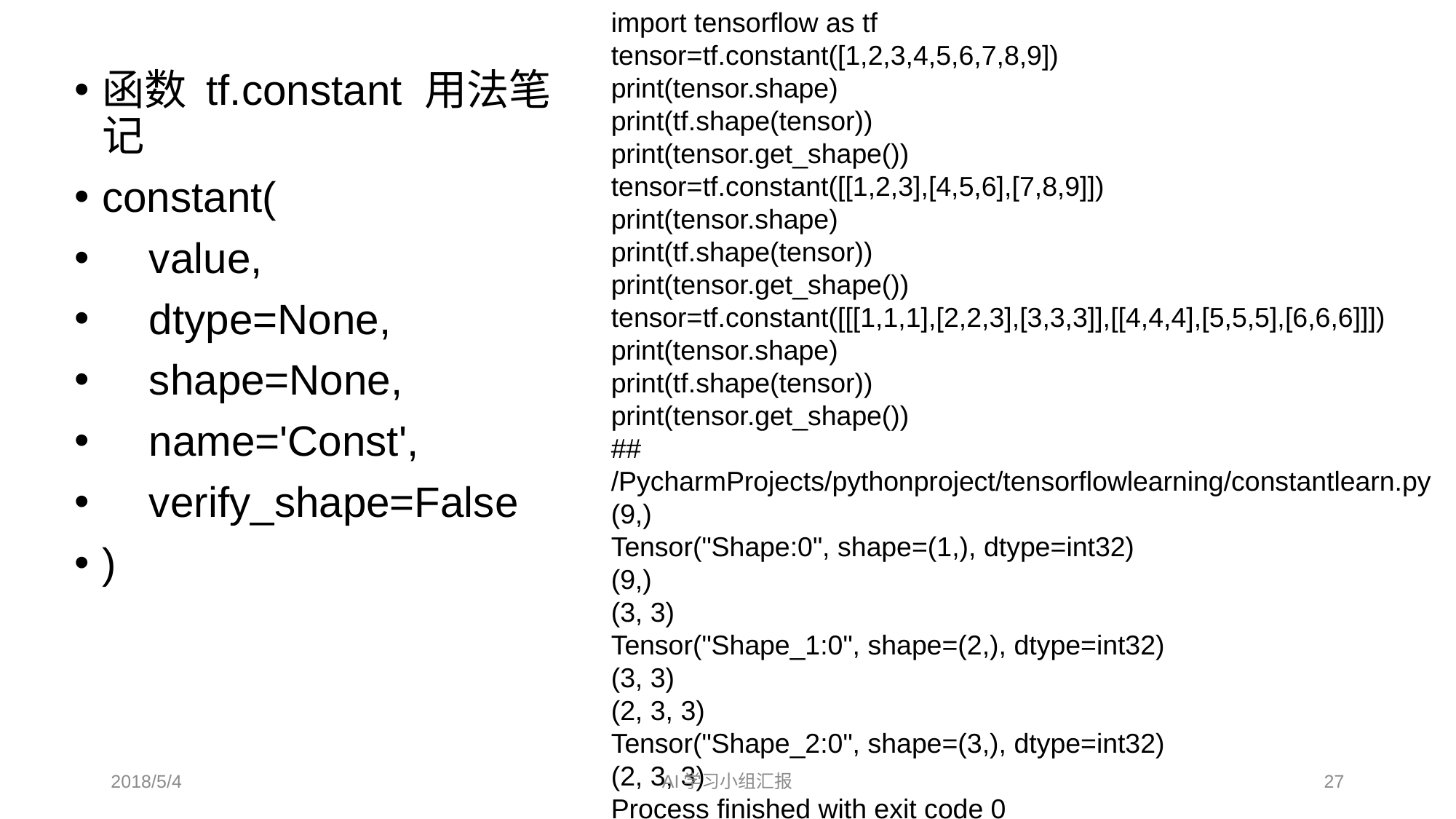

import tensorflow as tf
tensor=tf.constant([1,2,3,4,5,6,7,8,9])
print(tensor.shape)
print(tf.shape(tensor))
print(tensor.get_shape())
tensor=tf.constant([[1,2,3],[4,5,6],[7,8,9]])
print(tensor.shape)
print(tf.shape(tensor))
print(tensor.get_shape())
tensor=tf.constant([[[1,1,1],[2,2,3],[3,3,3]],[[4,4,4],[5,5,5],[6,6,6]]])
print(tensor.shape)
print(tf.shape(tensor))
print(tensor.get_shape())
##
/PycharmProjects/pythonproject/tensorflowlearning/constantlearn.py
(9,)
Tensor("Shape:0", shape=(1,), dtype=int32)
(9,)
(3, 3)
Tensor("Shape_1:0", shape=(2,), dtype=int32)
(3, 3)
(2, 3, 3)
Tensor("Shape_2:0", shape=(3,), dtype=int32)
(2, 3, 3)
Process finished with exit code 0

函数 tf.constant 用法笔记
constant(
    value,
    dtype=None,
    shape=None,
    name='Const',
    verify_shape=False
)

2018/5/4
AI学习小组汇报
27